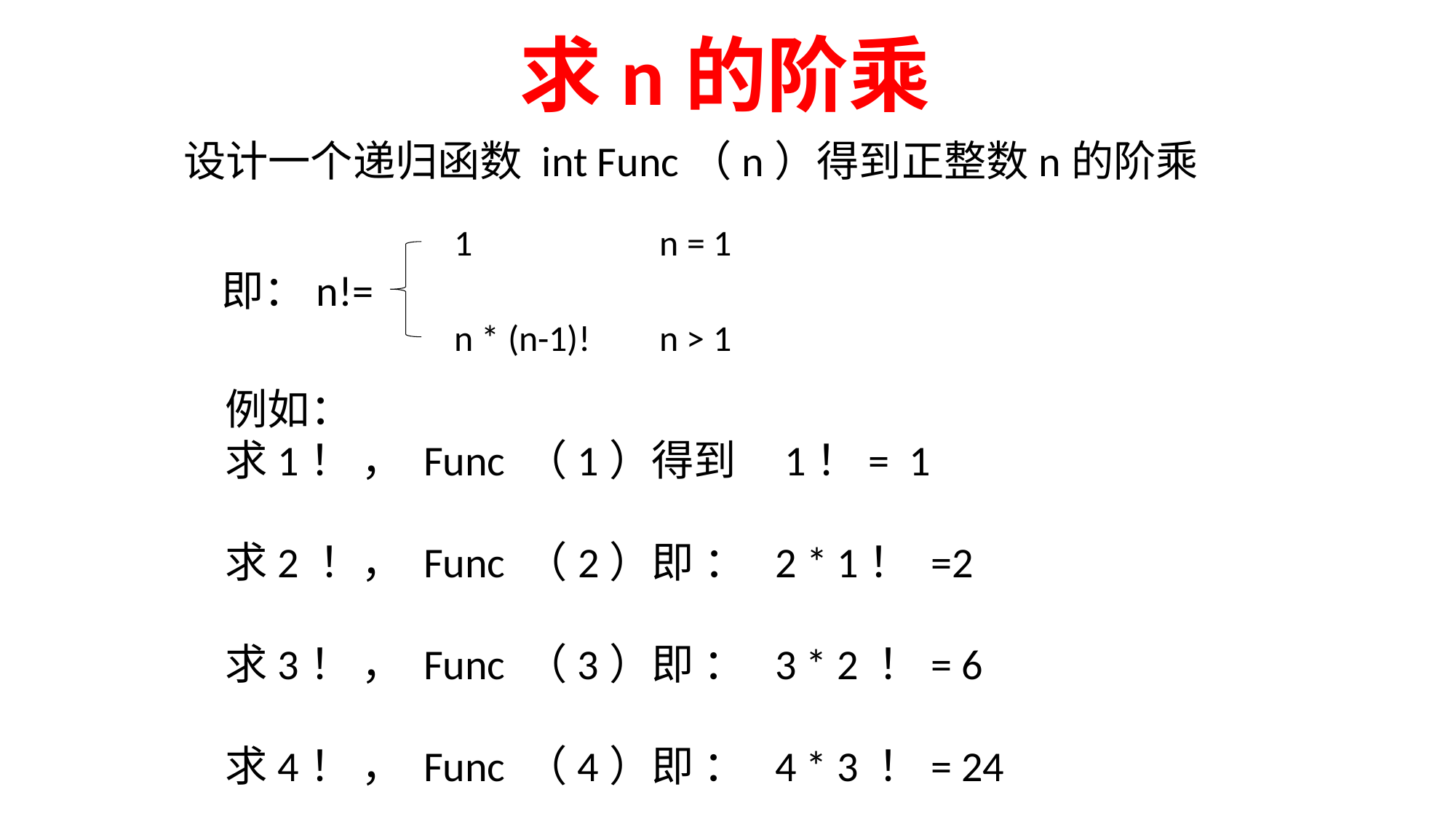

求n的阶乘
设计一个递归函数 int Func（n）得到正整数n的阶乘
1
n = 1

即：n!=
n > 1
n * (n-1)!
例如：
求1！ ， Func （1）得到    1！=  1

求2 ！， Func （2）即 ：  2 * 1！ =2

求3！ ， Func （3）即 ：  3 * 2 ！= 6

求4！ ， Func （4）即 ：  4 * 3 ！= 24